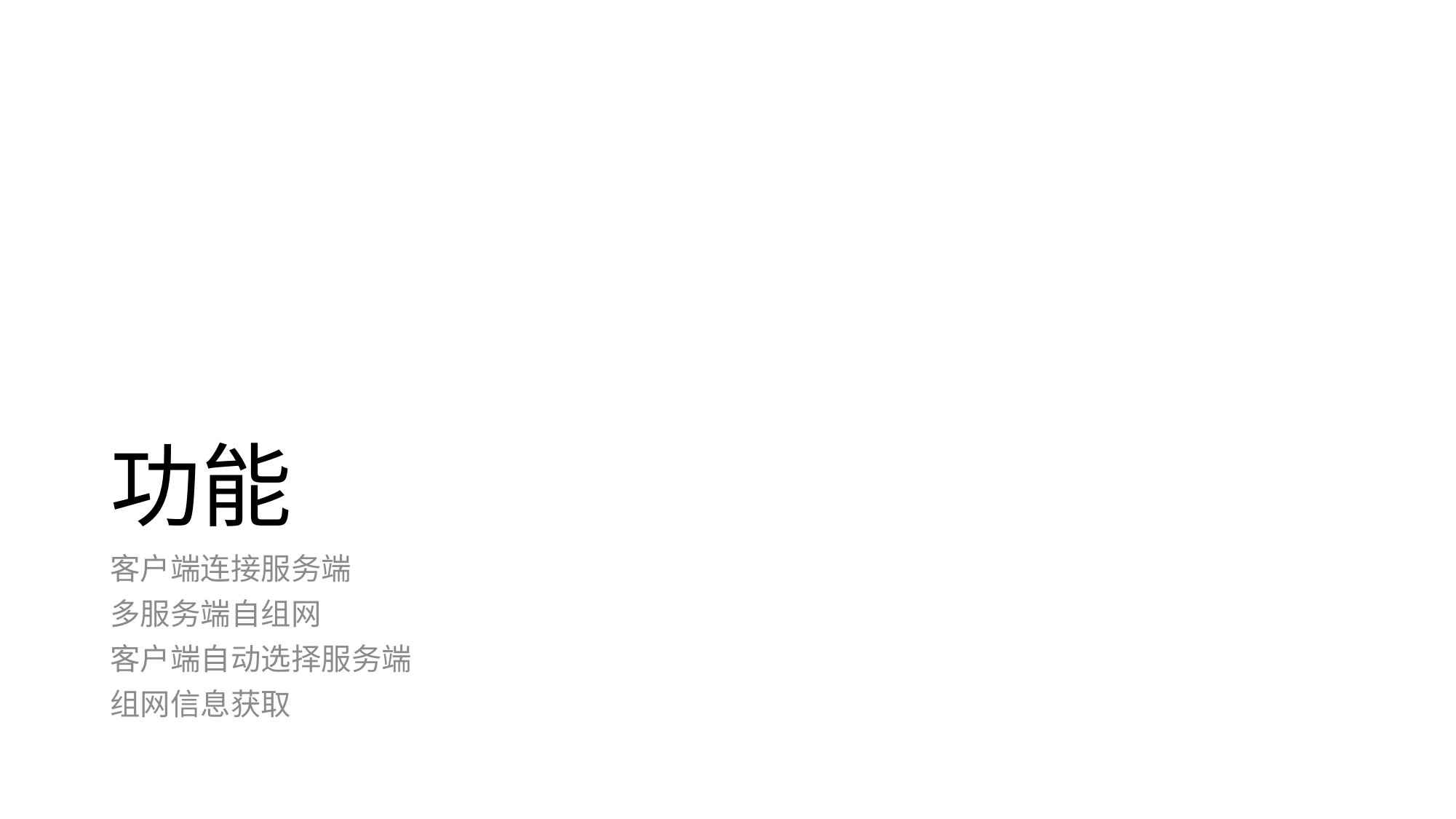

# 功能
客户端连接服务端
多服务端自组网
客户端自动选择服务端
组网信息获取